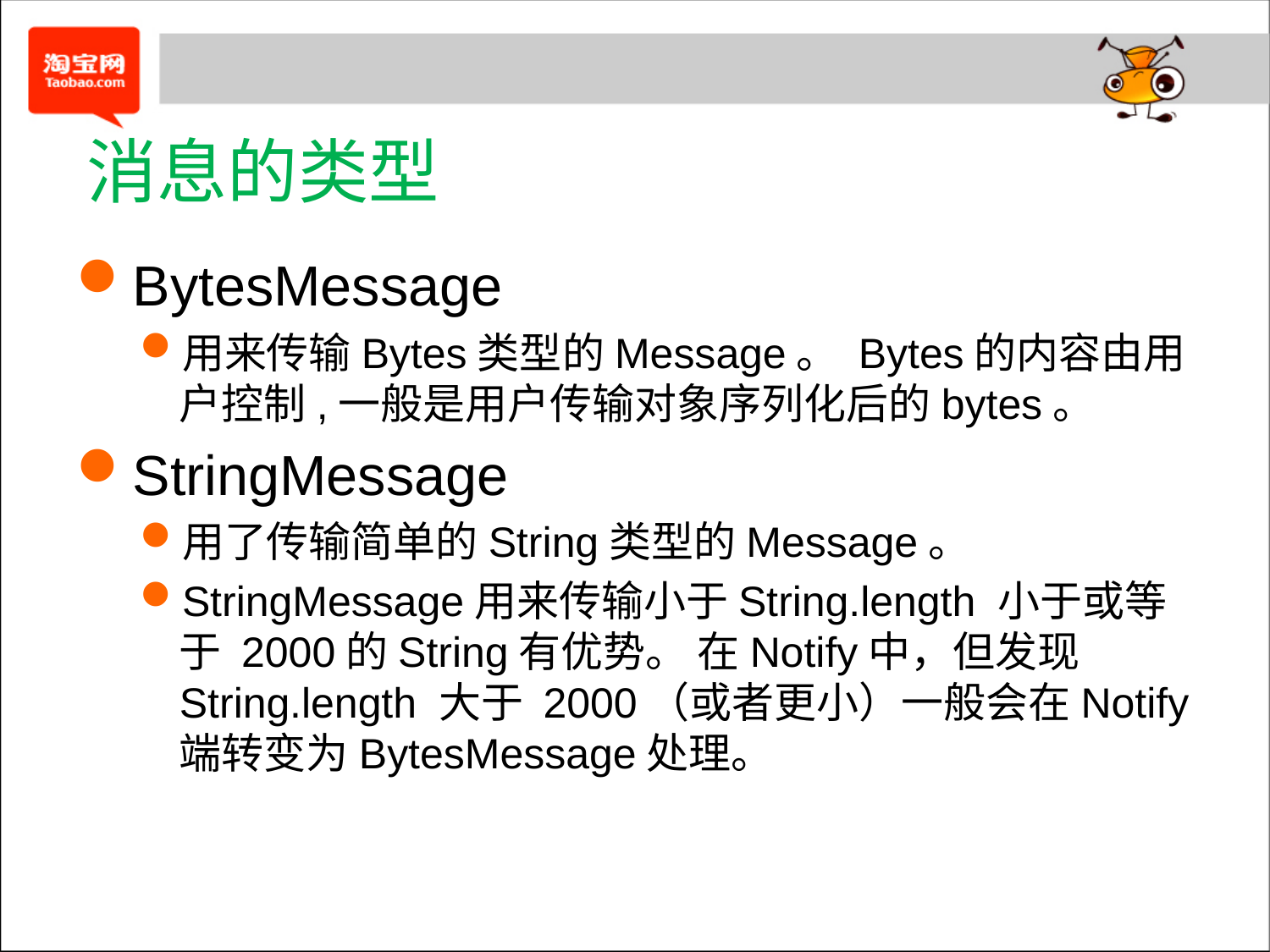

# 消息的类型
BytesMessage
用来传输Bytes类型的Message。 Bytes的内容由用户控制,一般是用户传输对象序列化后的bytes。
StringMessage
用了传输简单的String类型的Message。
StringMessage用来传输小于String.length 小于或等于 2000的String有优势。 在Notify中，但发现String.length 大于 2000（或者更小）一般会在Notify端转变为BytesMessage处理。